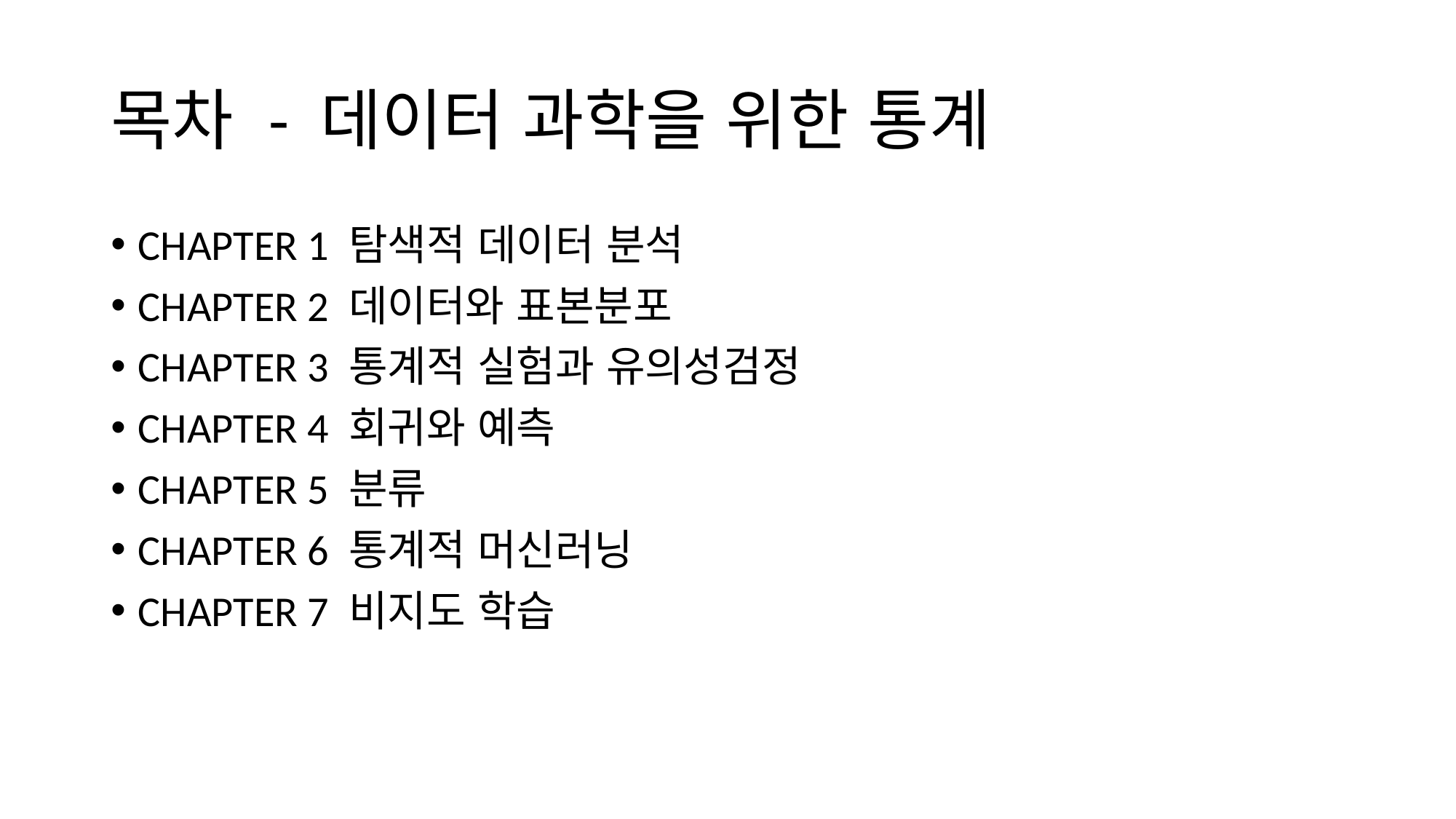

# 목차 - 데이터 과학을 위한 통계
CHAPTER 1 탐색적 데이터 분석
CHAPTER 2 데이터와 표본분포
CHAPTER 3 통계적 실험과 유의성검정
CHAPTER 4 회귀와 예측
CHAPTER 5 분류
CHAPTER 6 통계적 머신러닝
CHAPTER 7 비지도 학습